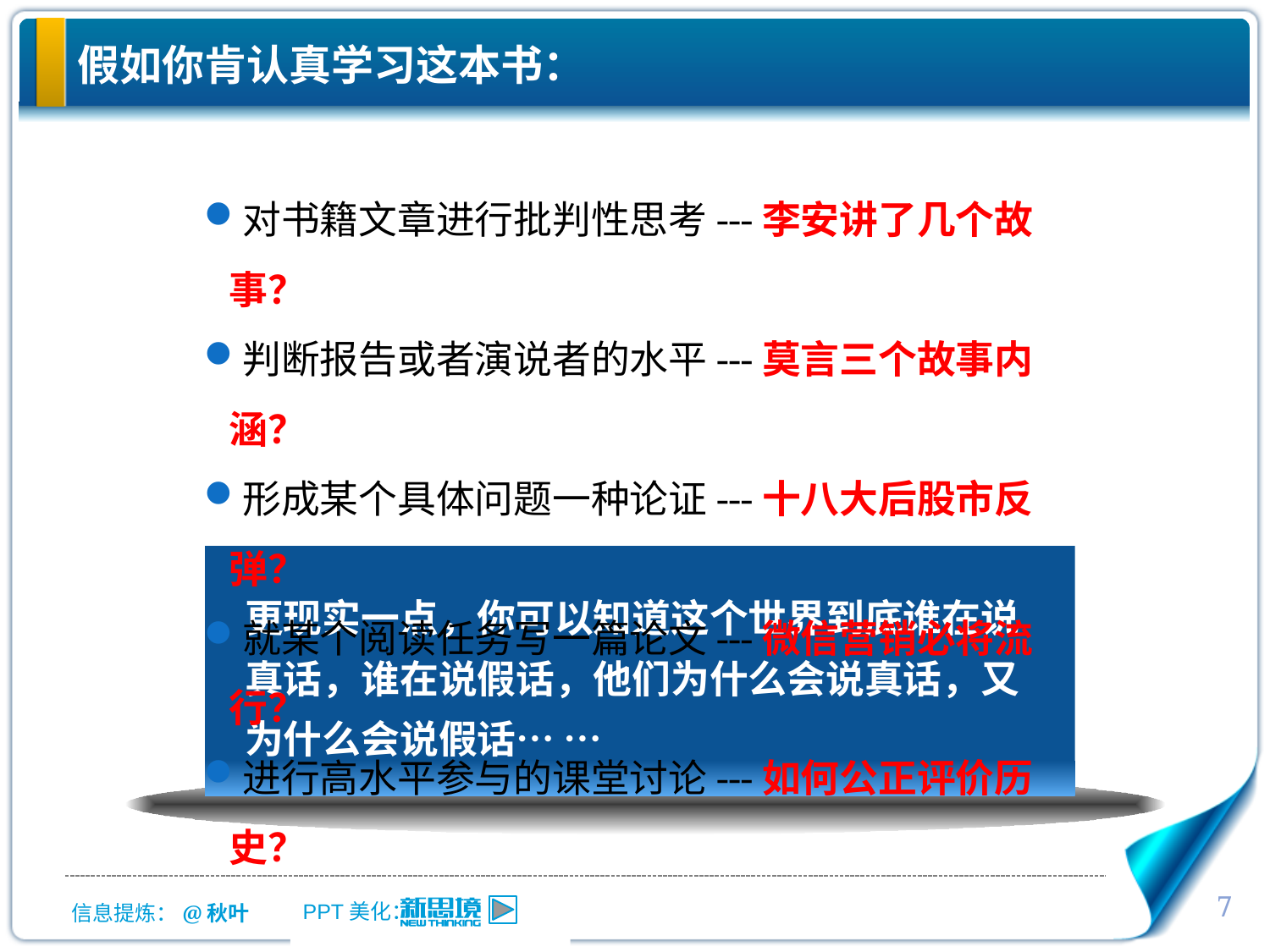

# 假如你肯认真学习这本书：
对书籍文章进行批判性思考---李安讲了几个故事？
判断报告或者演说者的水平---莫言三个故事内涵？
形成某个具体问题一种论证---十八大后股市反弹？
就某个阅读任务写一篇论文---微信营销必将流行？
进行高水平参与的课堂讨论---如何公正评价历史？
更现实一点，你可以知道这个世界到底谁在说真话，谁在说假话，他们为什么会说真话，又为什么会说假话… …

7